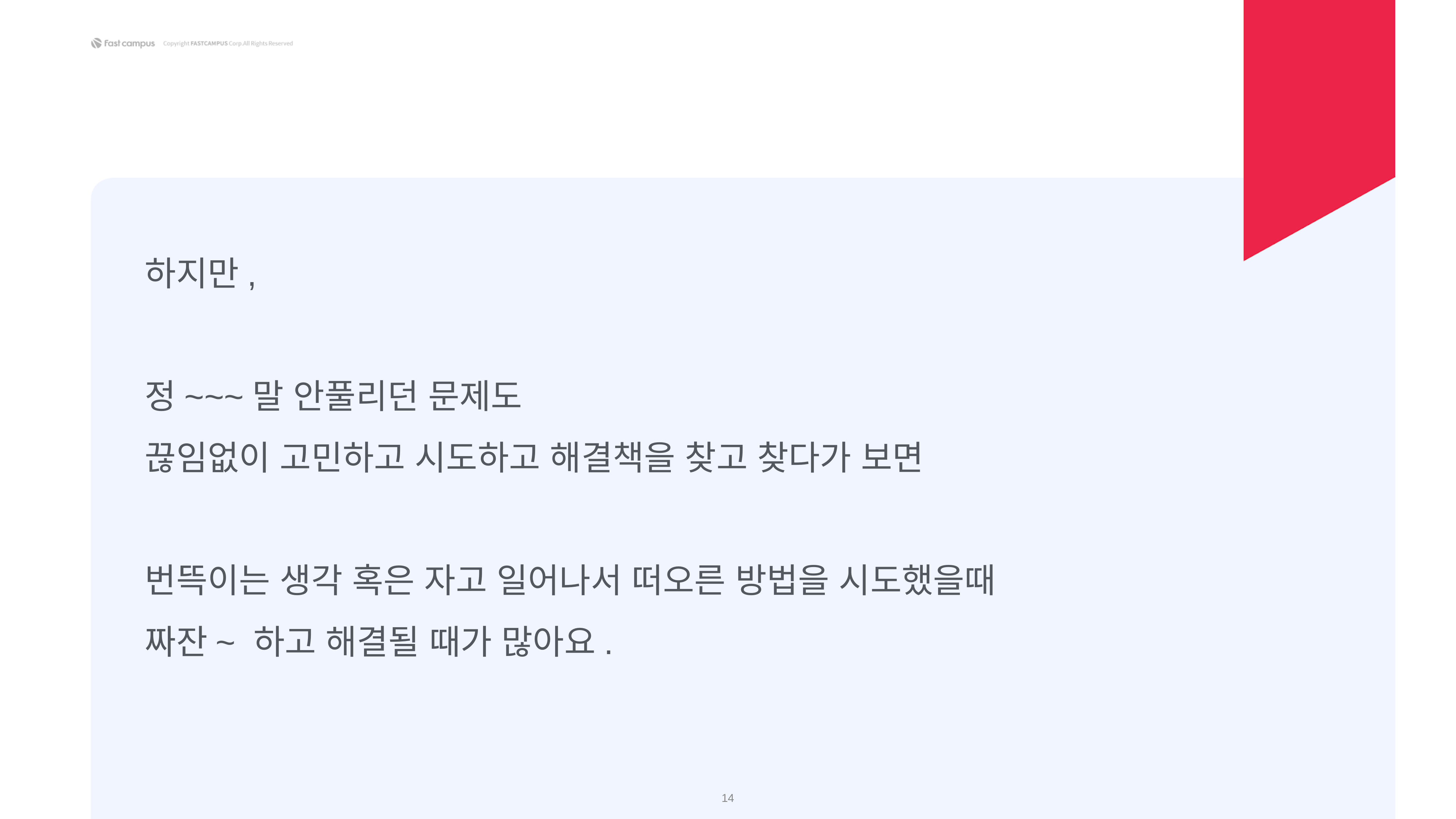

하지만,

정~~~말 안풀리던 문제도
끊임없이 고민하고 시도하고 해결책을 찾고 찾다가 보면

번뜩이는 생각 혹은 자고 일어나서 떠오른 방법을 시도했을때
짜잔~ 하고 해결될 때가 많아요.

14